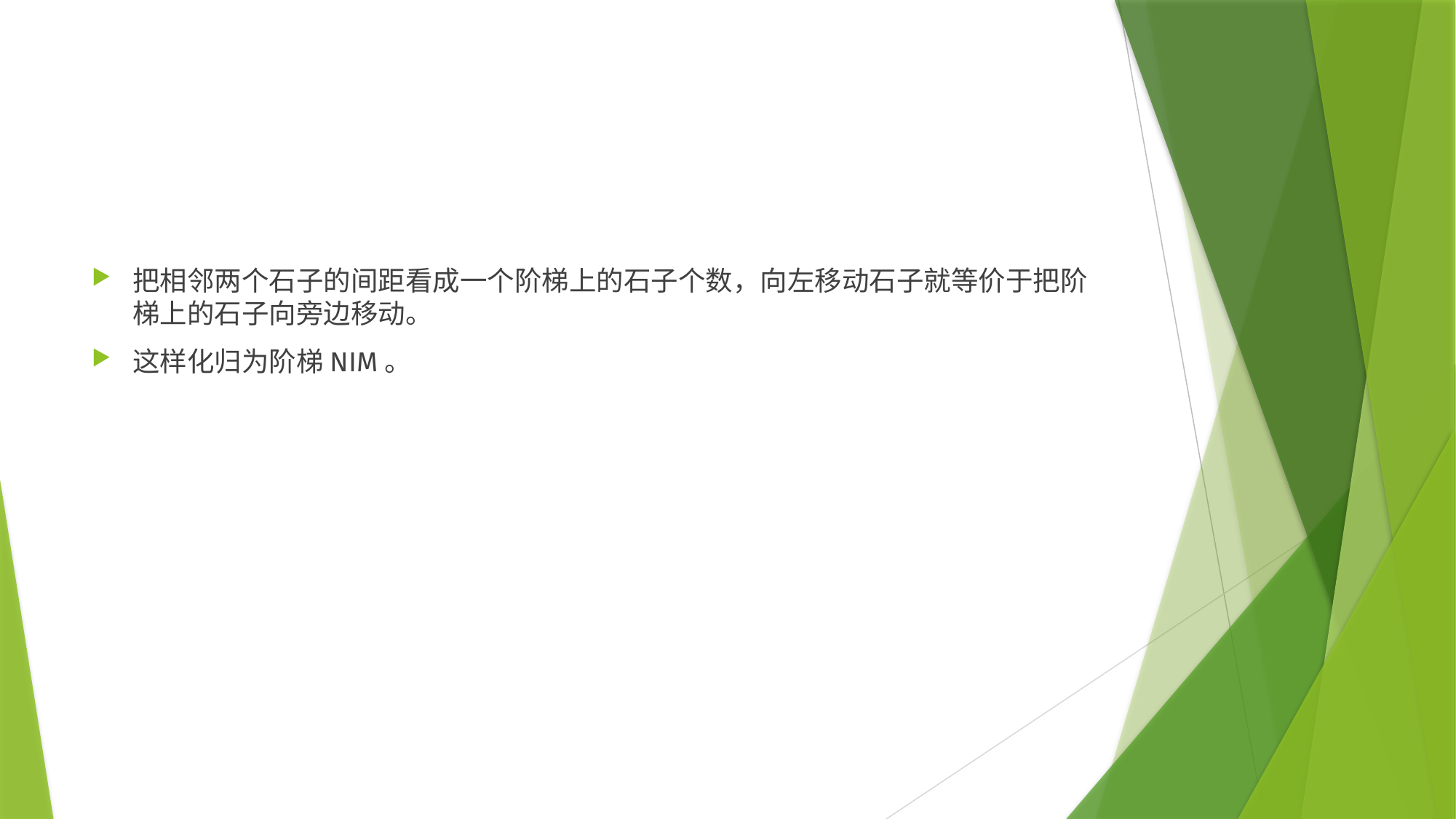

#
把相邻两个石子的间距看成一个阶梯上的石子个数，向左移动石子就等价于把阶梯上的石子向旁边移动。
这样化归为阶梯NIM。